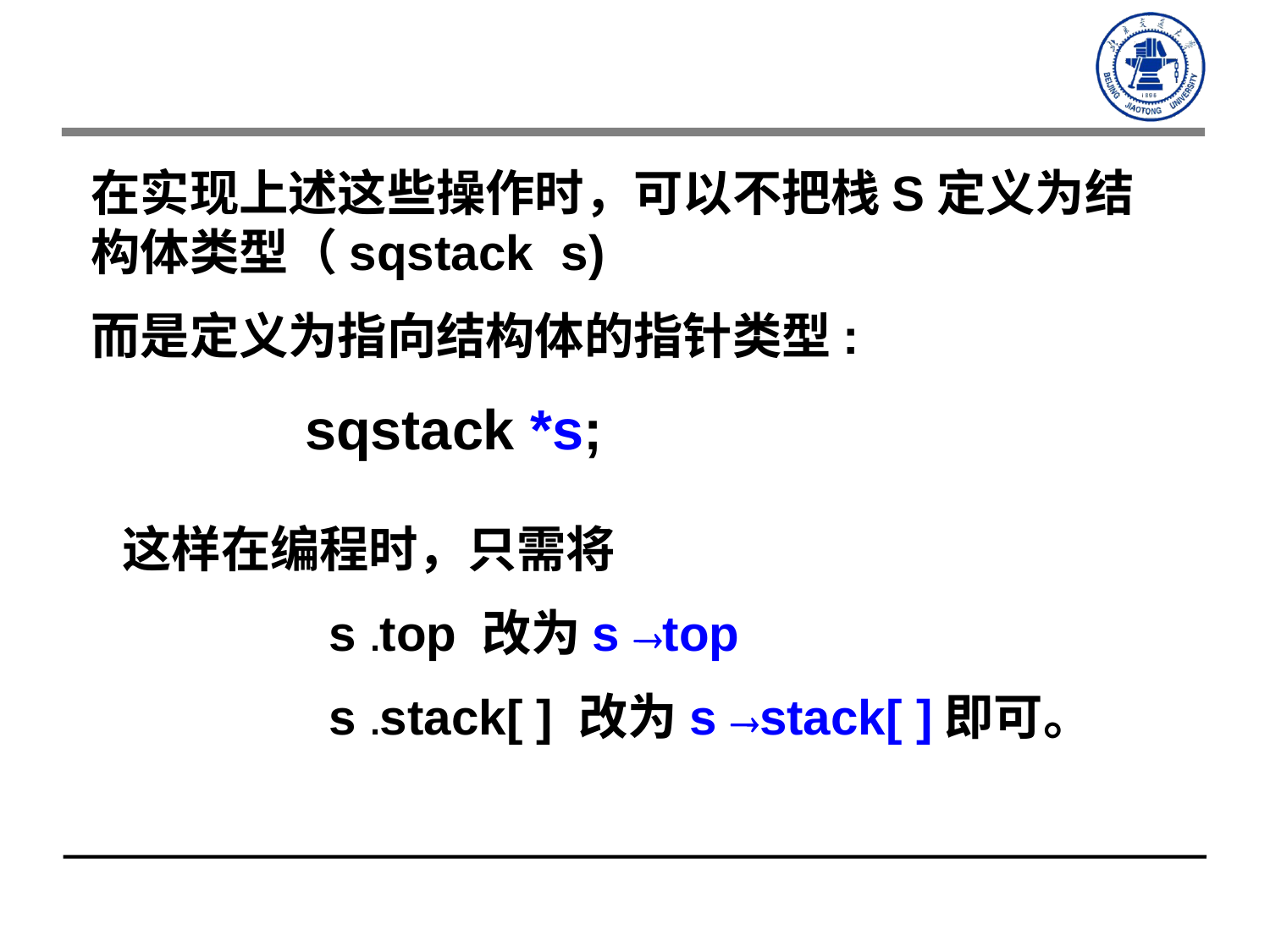

在实现上述这些操作时，可以不把栈S定义为结构体类型（sqstack  s)
而是定义为指向结构体的指针类型:
sqstack *s;
这样在编程时，只需将
               s .top 改为s →top
               s .stack[ ] 改为s →stack[ ]即可。